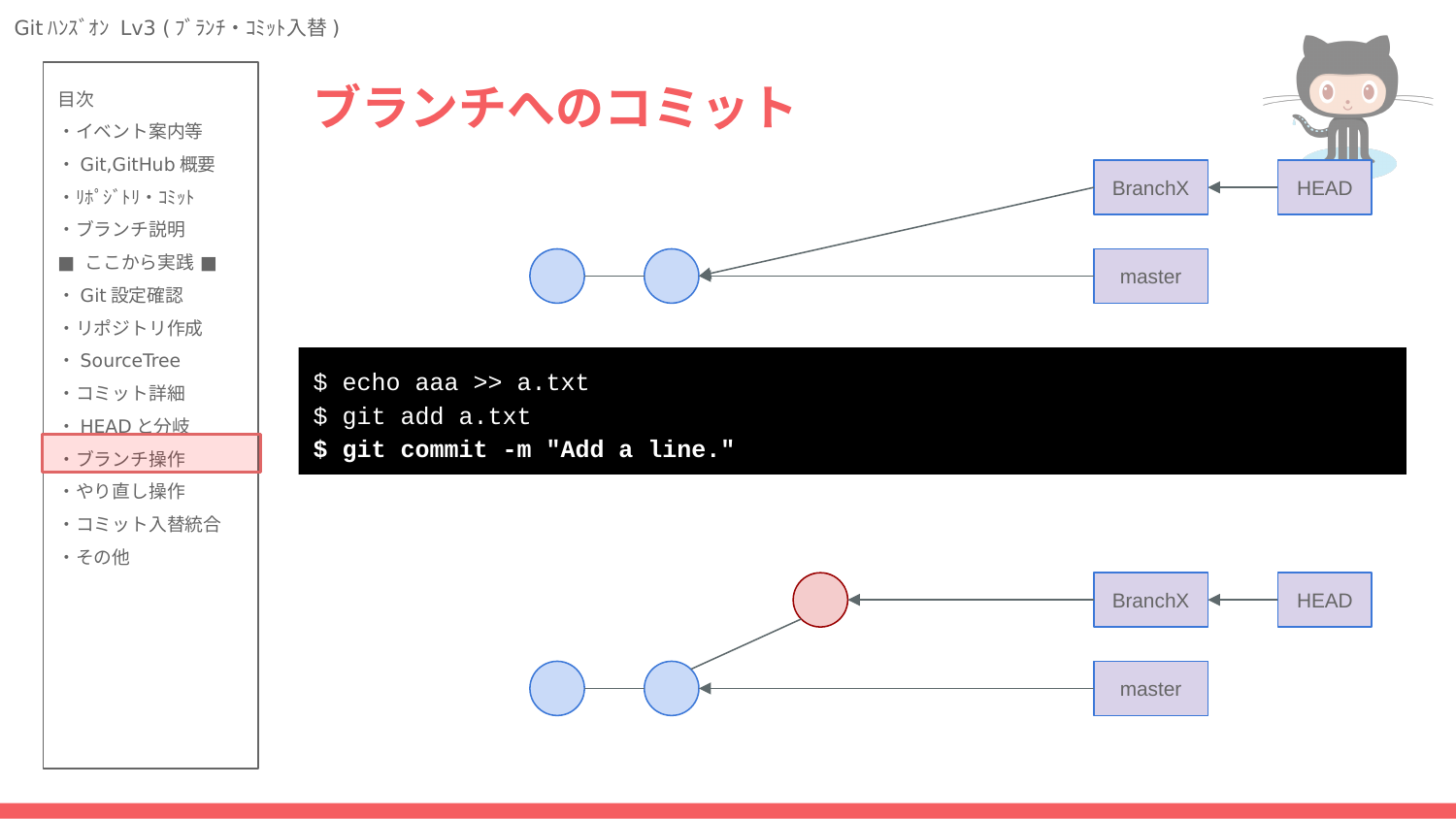

# ブランチへのコミット
BranchX
HEAD

master
$ echo aaa >> a.txt
$ git add a.txt
$ git commit -m "Add a line."

BranchX
HEAD

master